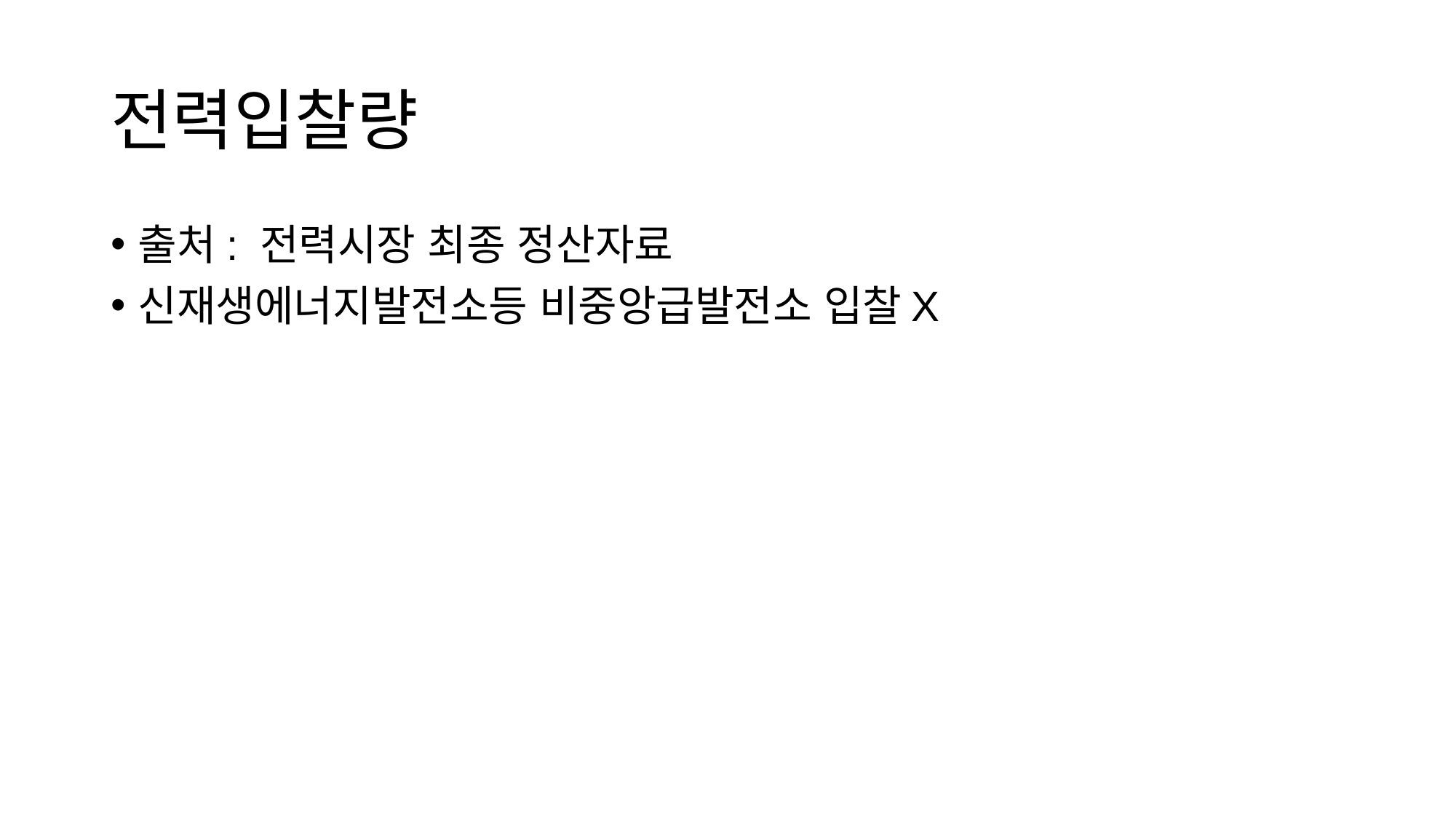

# 전력입찰량
출처: 전력시장 최종 정산자료
신재생에너지발전소등 비중앙급발전소 입찰X